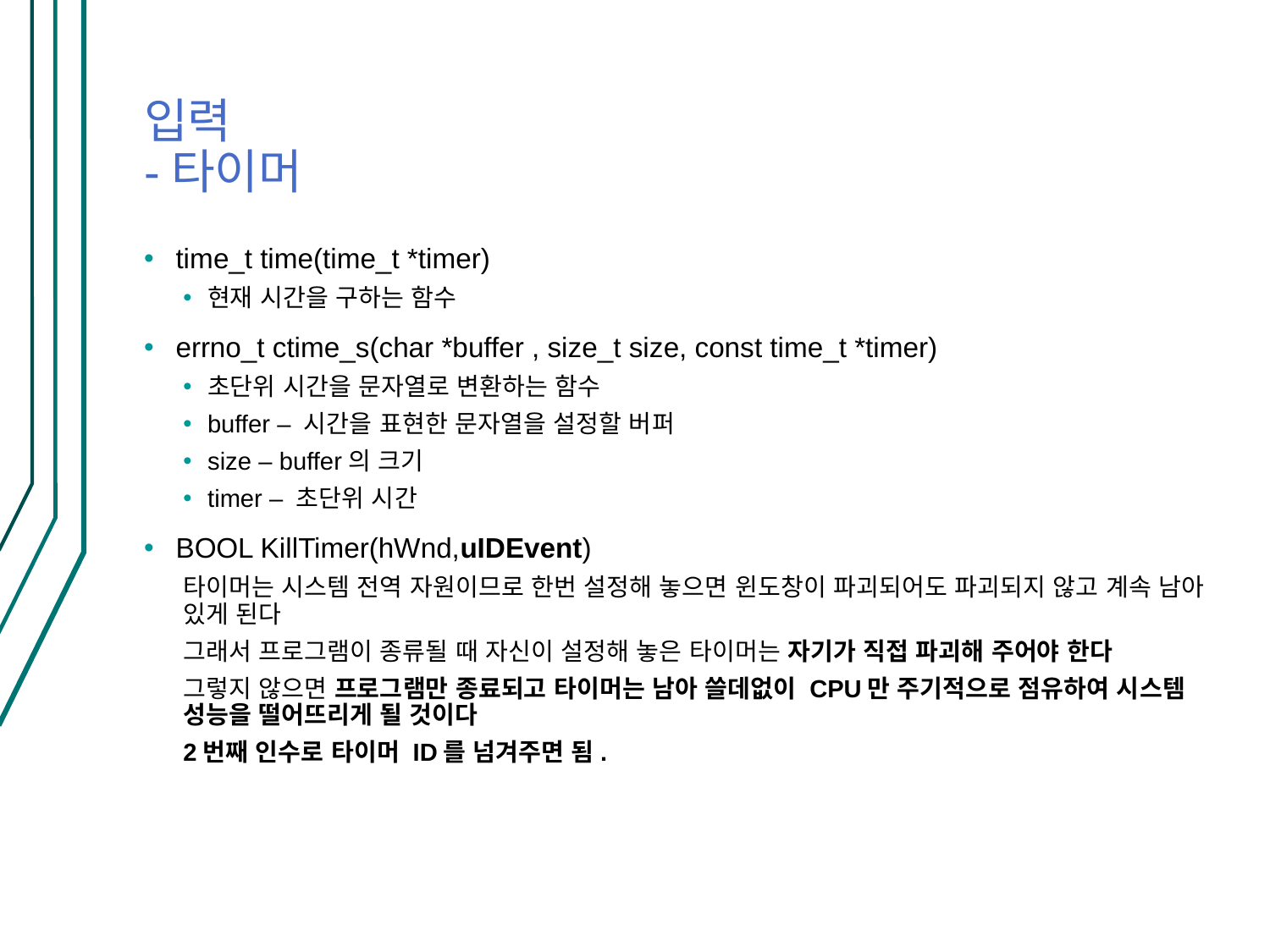

# 입력 -타이머
time_t time(time_t *timer)
현재 시간을 구하는 함수
errno_t ctime_s(char *buffer , size_t size, const time_t *timer)
초단위 시간을 문자열로 변환하는 함수
buffer – 시간을 표현한 문자열을 설정할 버퍼
size – buffer의 크기
timer – 초단위 시간
BOOL KillTimer(hWnd,uIDEvent)
타이머는 시스템 전역 자원이므로 한번 설정해 놓으면 윈도창이 파괴되어도 파괴되지 않고 계속 남아 있게 된다
그래서 프로그램이 종류될 때 자신이 설정해 놓은 타이머는 자기가 직접 파괴해 주어야 한다
그렇지 않으면 프로그램만 종료되고 타이머는 남아 쓸데없이 CPU만 주기적으로 점유하여 시스템 성능을 떨어뜨리게 될 것이다
2번째 인수로 타이머 ID를 넘겨주면 됨.